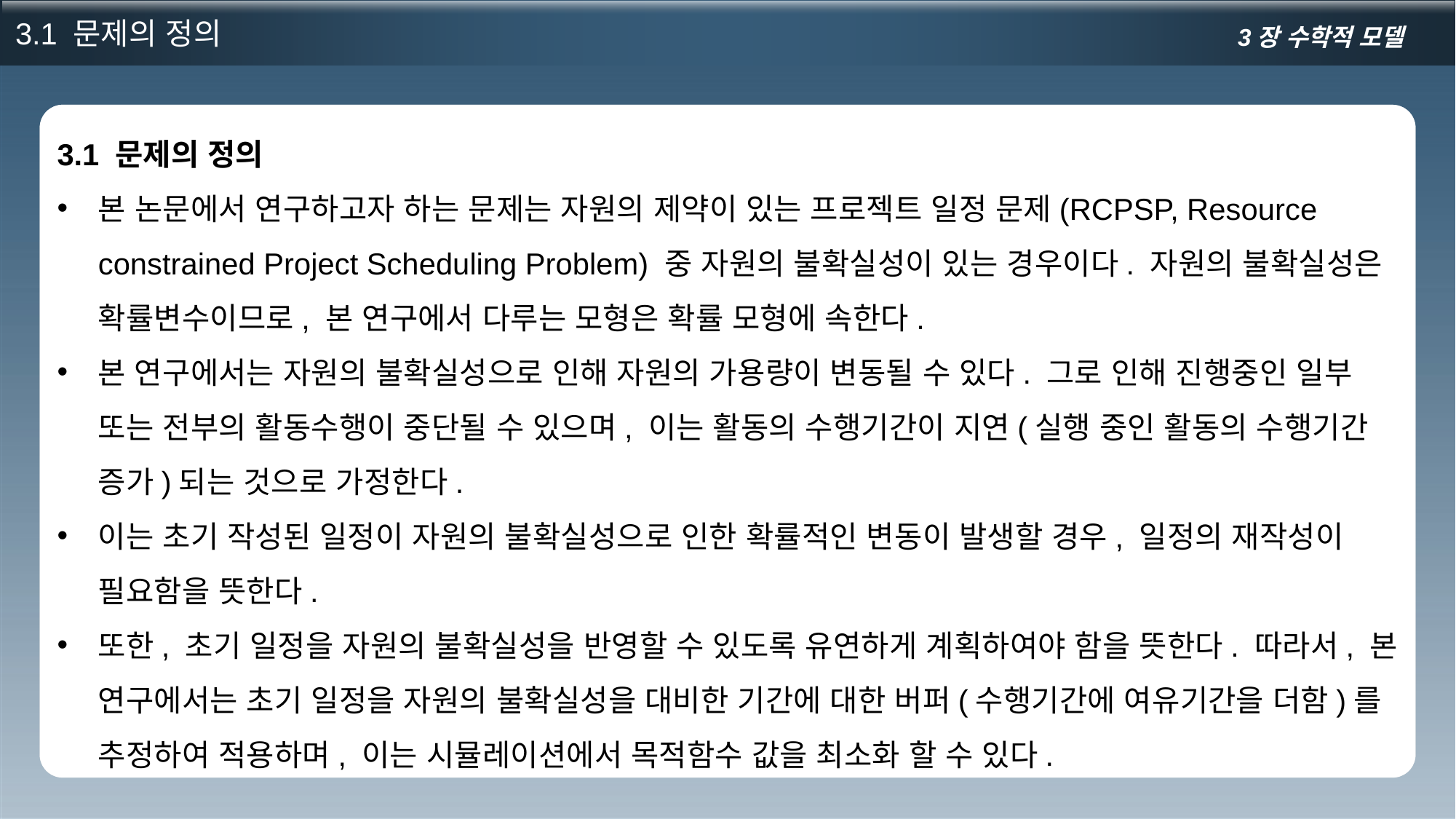

3.1 문제의 정의
3장 수학적 모델
3.1 문제의 정의
본 논문에서 연구하고자 하는 문제는 자원의 제약이 있는 프로젝트 일정 문제(RCPSP, Resource constrained Project Scheduling Problem) 중 자원의 불확실성이 있는 경우이다. 자원의 불확실성은 확률변수이므로, 본 연구에서 다루는 모형은 확률 모형에 속한다.
본 연구에서는 자원의 불확실성으로 인해 자원의 가용량이 변동될 수 있다. 그로 인해 진행중인 일부 또는 전부의 활동수행이 중단될 수 있으며, 이는 활동의 수행기간이 지연(실행 중인 활동의 수행기간 증가)되는 것으로 가정한다.
이는 초기 작성된 일정이 자원의 불확실성으로 인한 확률적인 변동이 발생할 경우, 일정의 재작성이 필요함을 뜻한다.
또한, 초기 일정을 자원의 불확실성을 반영할 수 있도록 유연하게 계획하여야 함을 뜻한다. 따라서, 본 연구에서는 초기 일정을 자원의 불확실성을 대비한 기간에 대한 버퍼(수행기간에 여유기간을 더함)를 추정하여 적용하며, 이는 시뮬레이션에서 목적함수 값을 최소화 할 수 있다.